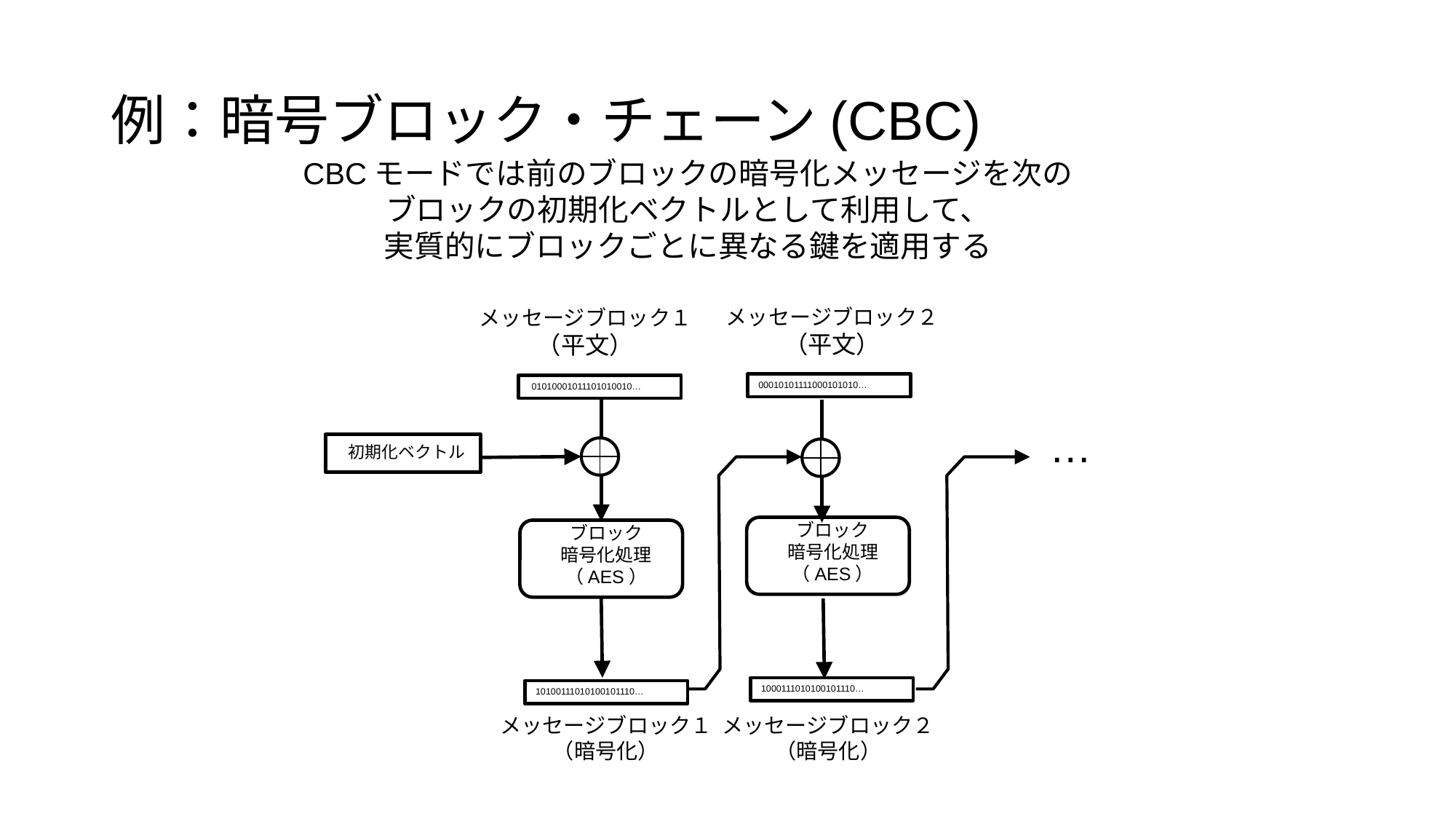

# 例：暗号ブロック・チェーン(CBC)
CBCモードでは前のブロックの暗号化メッセージを次のブロックの初期化ベクトルとして利用して、
実質的にブロックごとに異なる鍵を適用する
メッセージブロック２
（平文）
メッセージブロック１
（平文）

00010101111000101010…

01010001011101010010…
…

初期化ベクトル

ブロック
暗号化処理
（AES）
ブロック
暗号化処理
（AES）

1000111010100101110…

10100111010100101110…
メッセージブロック１
（暗号化）
メッセージブロック２
（暗号化）